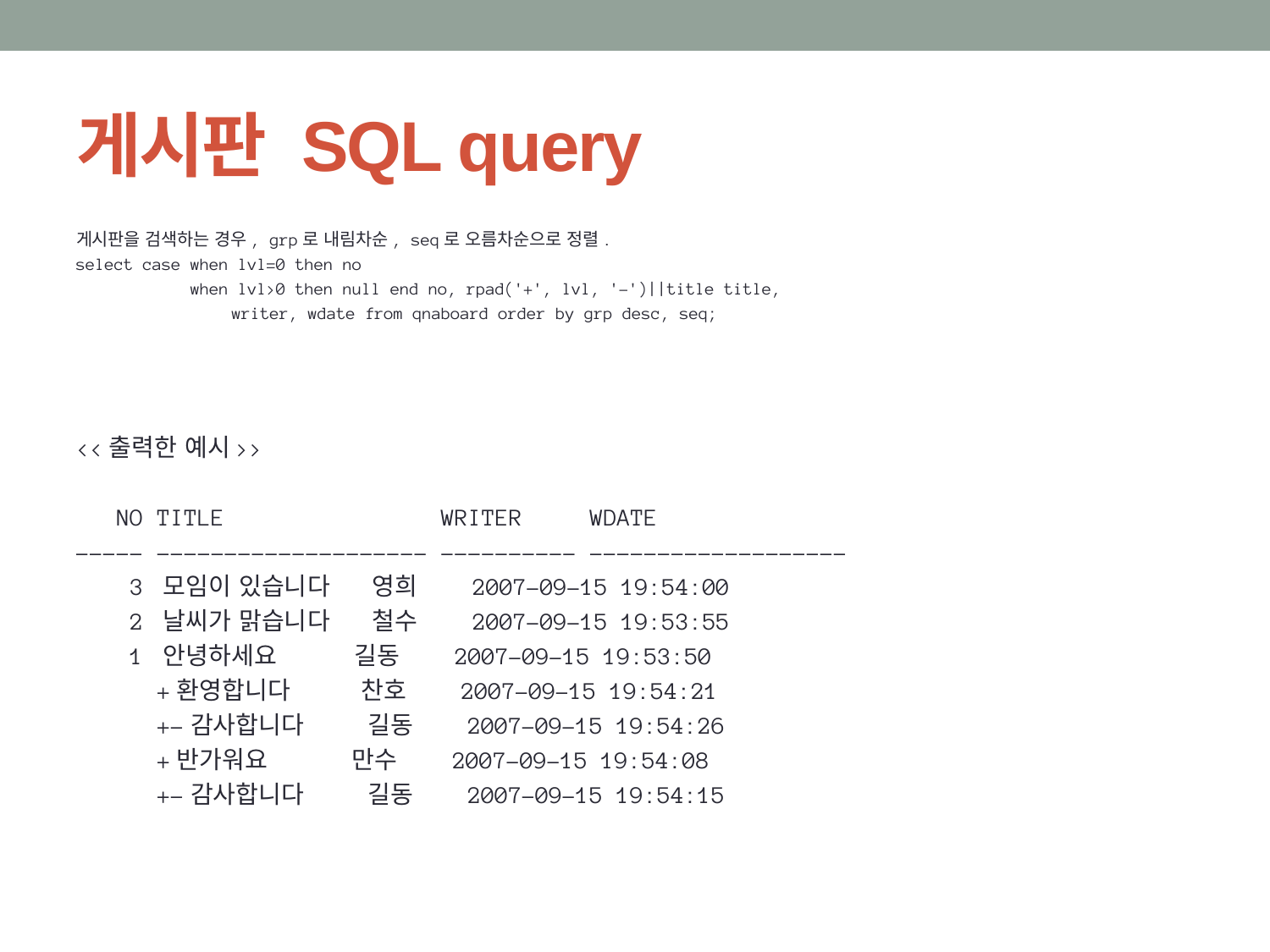

# 게시판 SQL query
게시판을 검색하는 경우, grp로 내림차순, seq로 오름차순으로 정렬.
select case when lvl=0 then no
            when lvl>0 then null end no, rpad('+', lvl, '-')||title title,
	   writer, wdate from qnaboard order by grp desc, seq;

<<출력한 예시>>

   NO TITLE                WRITER     WDATE
----- -------------------- ---------- -------------------
    3 모임이 있습니다      영희       2007-09-15 19:54:00
    2 날씨가 맑습니다      철수       2007-09-15 19:53:55
    1 안녕하세요           길동       2007-09-15 19:53:50
      +환영합니다          찬호       2007-09-15 19:54:21
      +-감사합니다         길동       2007-09-15 19:54:26
      +반가워요            만수       2007-09-15 19:54:08
      +-감사합니다         길동       2007-09-15 19:54:15